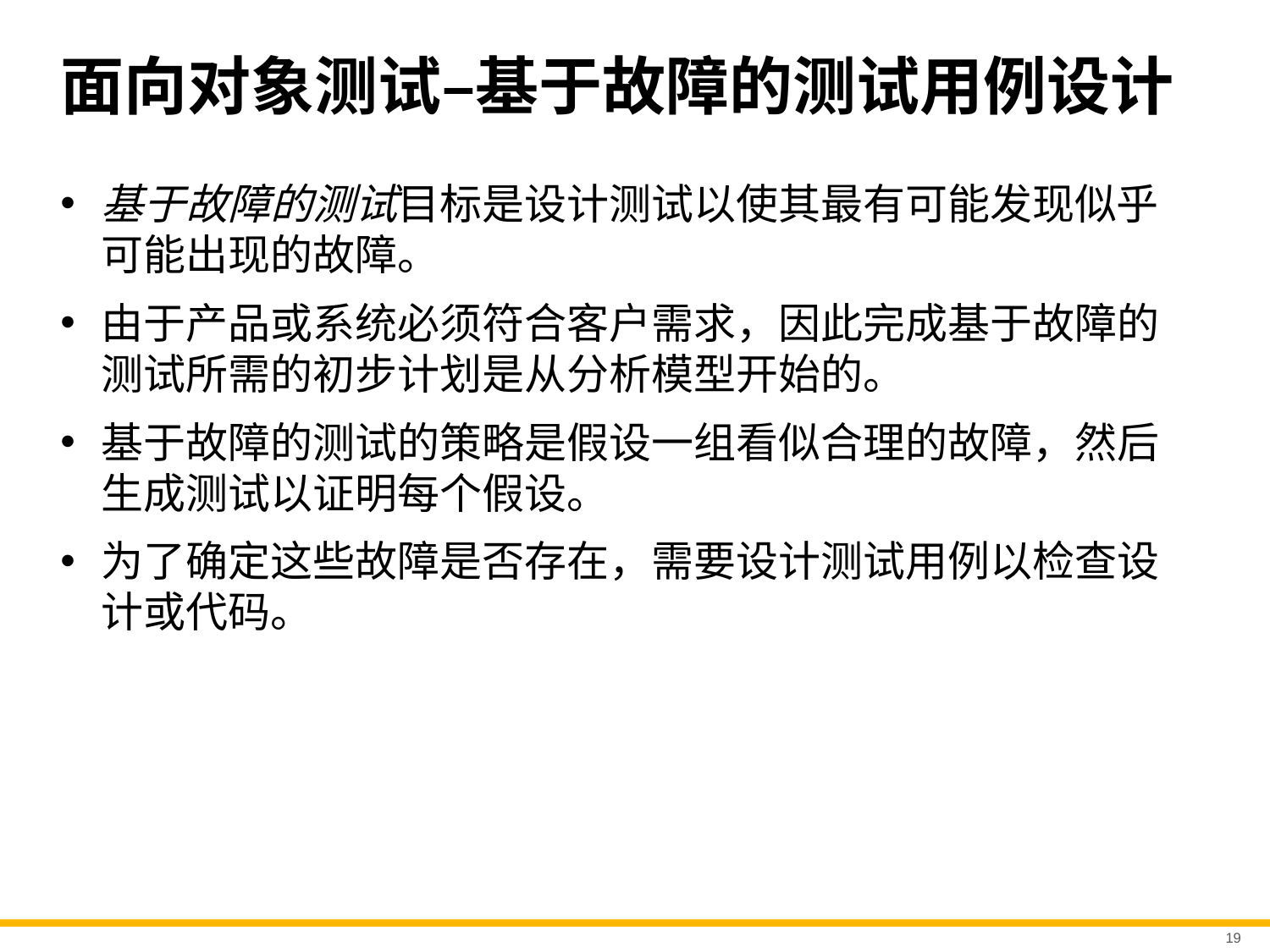

# 面向对象测试–基于故障的测试用例设计
基于故障的测试目标是设计测试以使其最有可能发现似乎可能出现的故障。
由于产品或系统必须符合客户需求，因此完成基于故障的测试所需的初步计划是从分析模型开始的。
基于故障的测试的策略是假设一组看似合理的故障，然后生成测试以证明每个假设。
为了确定这些故障是否存在，需要设计测试用例以检查设计或代码。
19